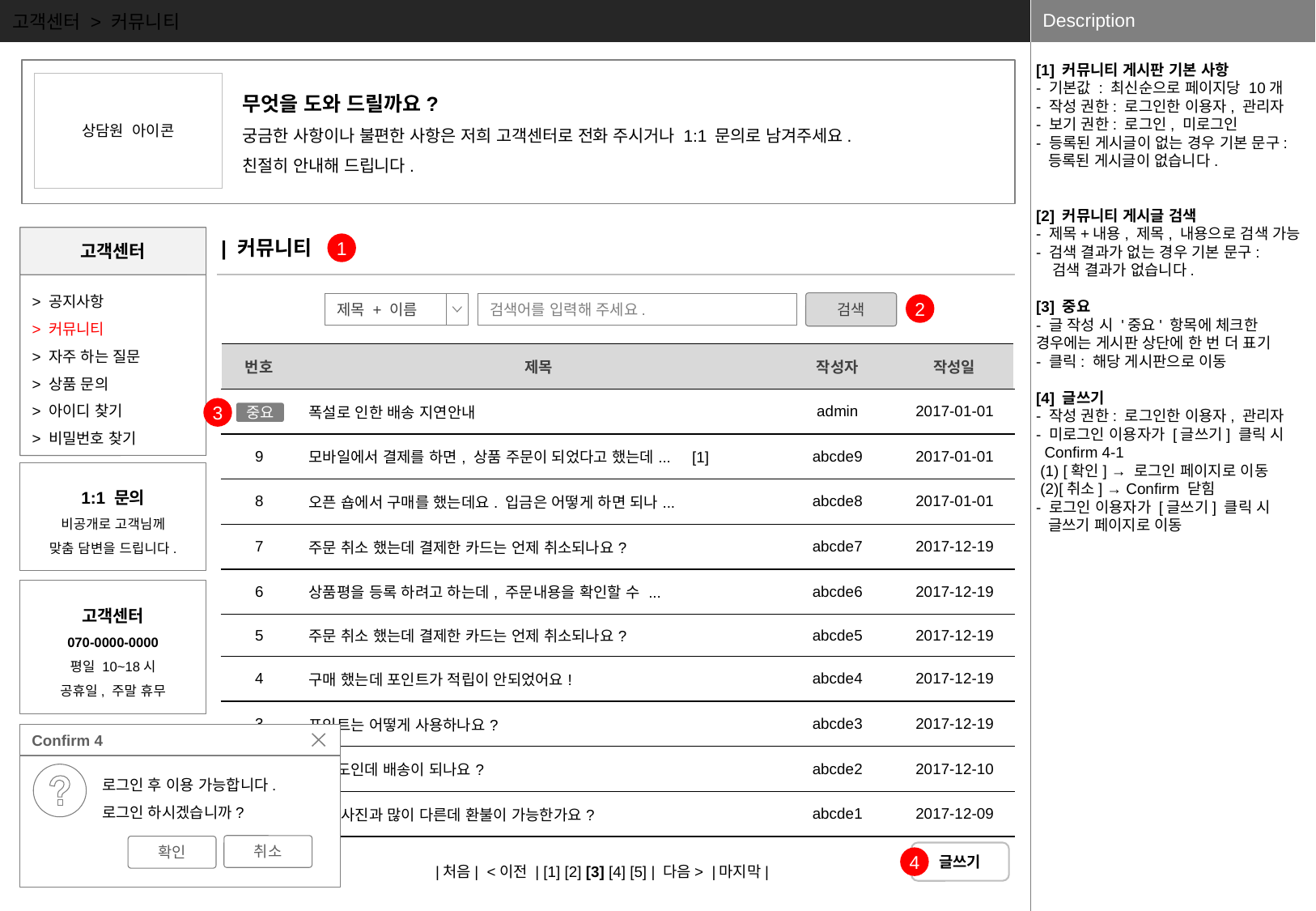

고객센터 > 커뮤니티

[1] 커뮤니티 게시판 기본 사항
- 기본값 : 최신순으로 페이지당 10개
- 작성 권한: 로그인한 이용자, 관리자
- 보기 권한: 로그인, 미로그인
- 등록된 게시글이 없는 경우 기본 문구:
  등록된 게시글이 없습니다.

[2] 커뮤니티 게시글 검색
- 제목+내용, 제목, 내용으로 검색 가능
- 검색 결과가 없는 경우 기본 문구:
   검색 결과가 없습니다.

[3] 중요
- 글 작성 시 '중요' 항목에 체크한 경우에는 게시판 상단에 한 번 더 표기
- 클릭: 해당 게시판으로 이동

[4] 글쓰기
- 작성 권한: 로그인한 이용자, 관리자
- 미로그인 이용자가 [글쓰기] 클릭 시
  Confirm 4-1
 (1) [확인] → 로그인 페이지로 이동
 (2)[취소] → Confirm 닫힘
- 로그인 이용자가 [글쓰기] 클릭 시
  글쓰기 페이지로 이동

무엇을 도와 드릴까요?
궁금한 사항이나 불편한 사항은 저희 고객센터로 전화 주시거나 1:1 문의로 남겨주세요.
친절히 안내해 드립니다.
|  |
| --- |
상담원  아이콘
고객센터
| 커뮤니티
1
> 공지사항
> 커뮤니티
> 자주 하는 질문
> 상품 문의
> 아이디 찾기
> 비밀번호 찾기
검색
검색어를 입력해 주세요.
제목 + 이름

2
| 번호 | 제목 | 작성자 | 작성일 |
| --- | --- | --- | --- |
|  | 폭설로 인한 배송 지연안내 | admin | 2017-01-01 |
| 9 | 모바일에서 결제를 하면, 상품 주문이 되었다고 했는데... [1] | abcde9 | 2017-01-01 |
| 8 | 오픈 숍에서 구매를 했는데요. 입금은 어떻게 하면 되나... | abcde8 | 2017-01-01 |
| 7 | 주문 취소 했는데 결제한 카드는 언제 취소되나요? | abcde7 | 2017-12-19 |
| 6 | 상품평을 등록 하려고 하는데, 주문내용을 확인할 수 ... | abcde6 | 2017-12-19 |
| 5 | 주문 취소 했는데 결제한 카드는 언제 취소되나요? | abcde5 | 2017-12-19 |
| 4 | 구매 했는데 포인트가 적립이 안되었어요! | abcde4 | 2017-12-19 |
| 3 | 포인트는 어떻게 사용하나요? | abcde3 | 2017-12-19 |
| 2 | 제주도인데 배송이 되나요? | abcde2 | 2017-12-10 |
| 1 | 옷이 사진과 많이 다른데 환불이 가능한가요? | abcde1 | 2017-12-09 |
3
중요
1:1 문의
비공개로 고객님께
맞춤 담변을 드립니다.
고객센터
070-0000-0000
평일 10~18시
공휴일, 주말 휴무
Confirm 4

로그인 후 이용 가능합니다.
로그인 하시겠습니까?

취소
확인
Abort
글쓰기
4
|처음|  <이전 | [1] [2] [3] [4] [5] | 다음>  |마지막|